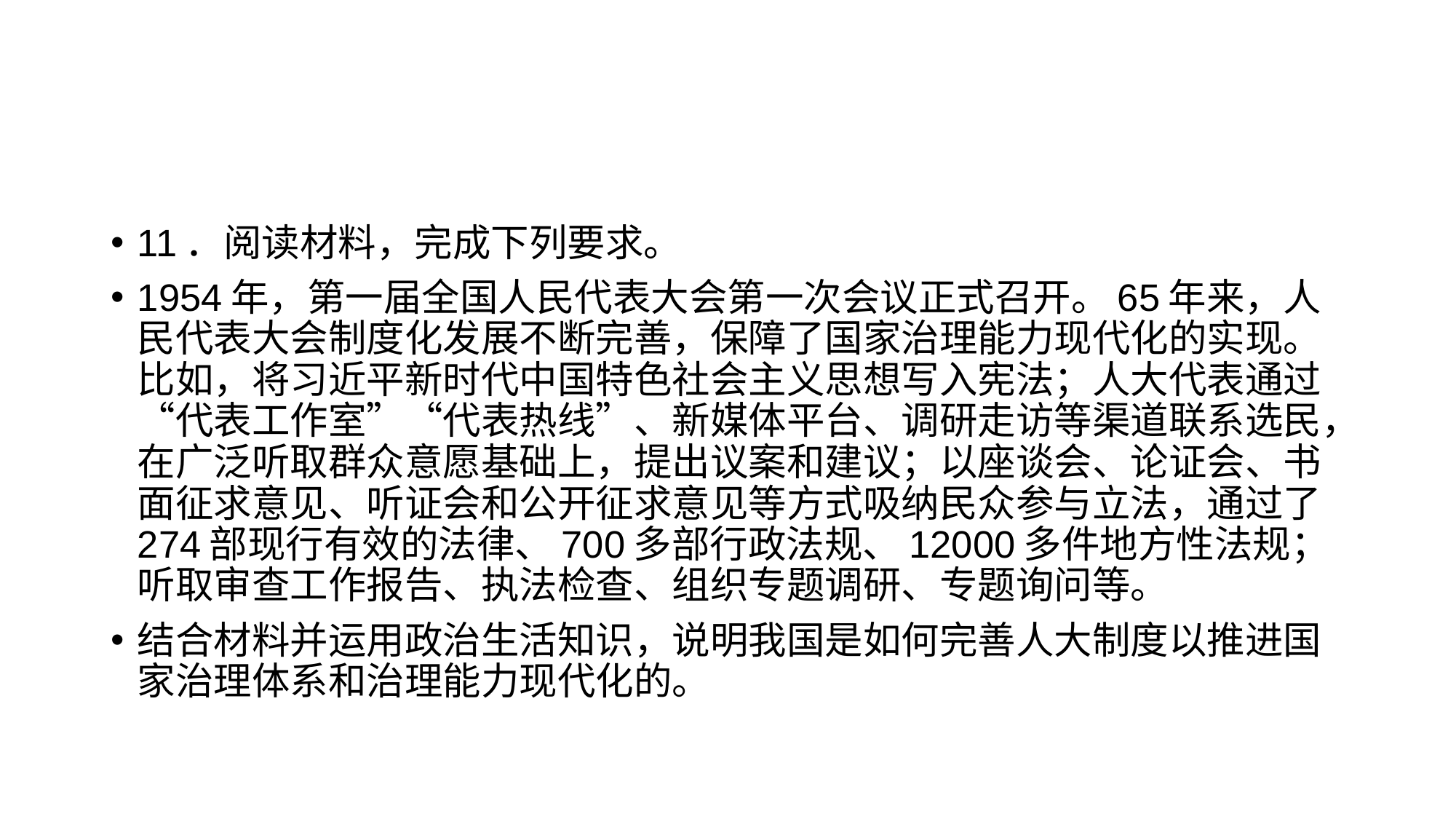

#
11．阅读材料，完成下列要求。
1954年，第一届全国人民代表大会第一次会议正式召开。65年来，人民代表大会制度化发展不断完善，保障了国家治理能力现代化的实现。比如，将习近平新时代中国特色社会主义思想写入宪法；人大代表通过“代表工作室”“代表热线”、新媒体平台、调研走访等渠道联系选民，在广泛听取群众意愿基础上，提出议案和建议；以座谈会、论证会、书面征求意见、听证会和公开征求意见等方式吸纳民众参与立法，通过了274部现行有效的法律、700多部行政法规、12000多件地方性法规；听取审查工作报告、执法检查、组织专题调研、专题询问等。
结合材料并运用政治生活知识，说明我国是如何完善人大制度以推进国家治理体系和治理能力现代化的。